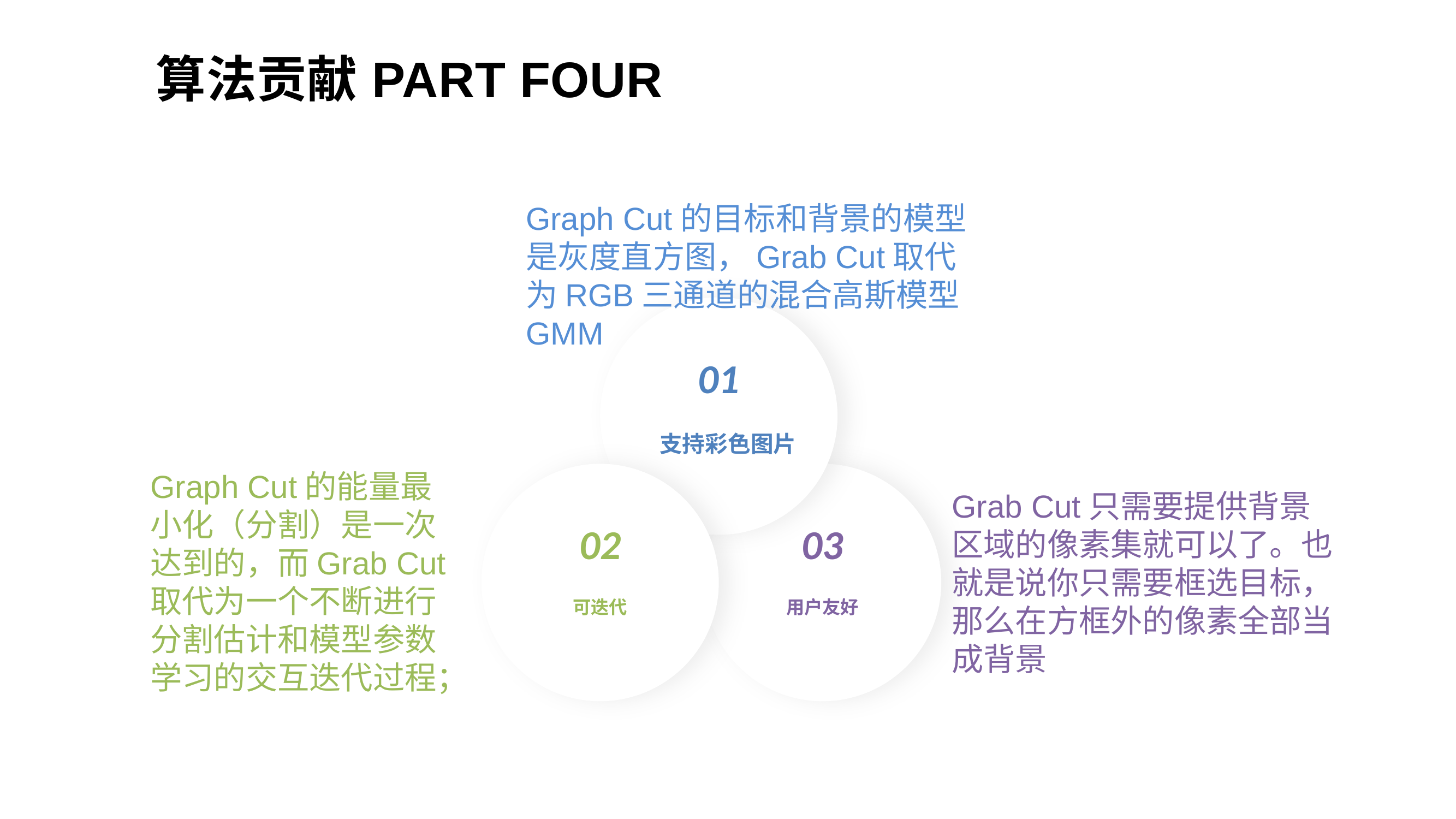

# 算法贡献PART FOUR
Graph Cut的目标和背景的模型是灰度直方图，Grab Cut取代为RGB三通道的混合高斯模型GMM

01
支持彩色图片

02
可迭代
03
用户友好
Graph Cut的能量最小化（分割）是一次达到的，而Grab Cut取代为一个不断进行分割估计和模型参数学习的交互迭代过程；
Grab Cut只需要提供背景区域的像素集就可以了。也就是说你只需要框选目标，那么在方框外的像素全部当成背景